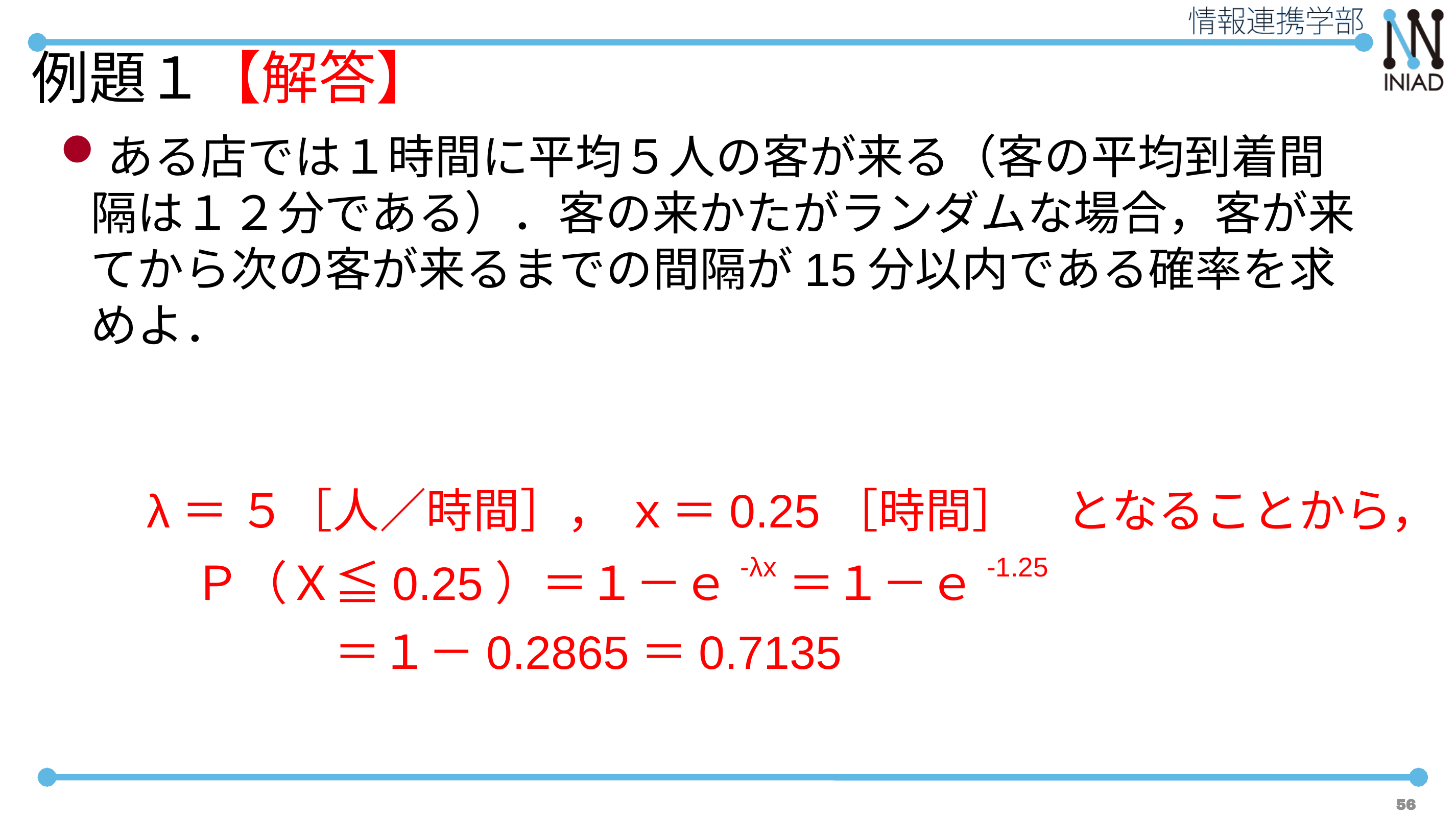

# 例題１【解答】
ある店では１時間に平均５人の客が来る（客の平均到着間隔は１２分である）．客の来かたがランダムな場合，客が来てから次の客が来るまでの間隔が15分以内である確率を求めよ．
λ＝ ５［人／時間］， ｘ＝0.25［時間］　となることから，
　Ｐ（Ｘ≦0.25）＝１－ｅ-λx＝１－ｅ-1.25
　　　　＝１－0.2865＝0.7135
56